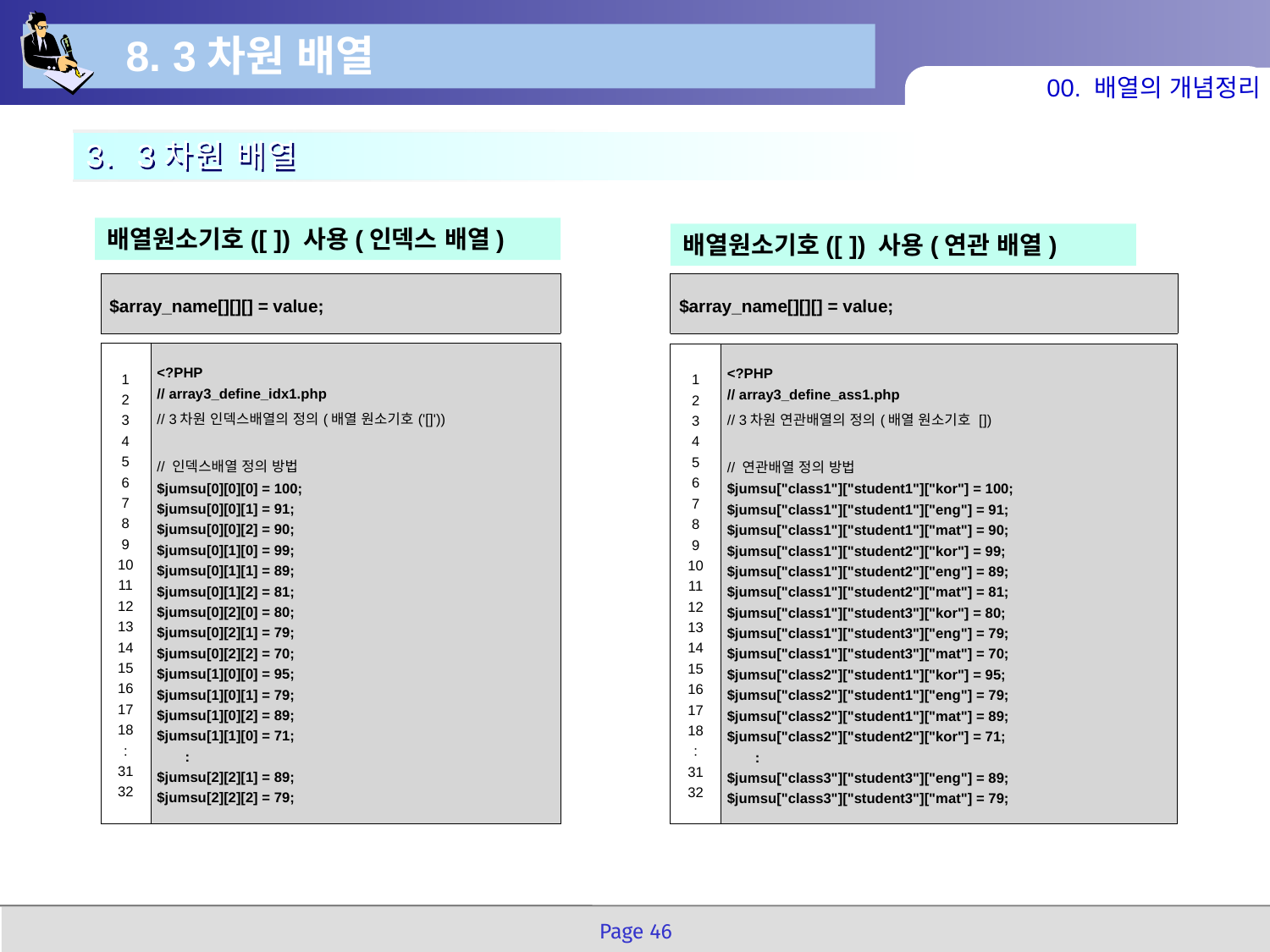

8. 3차원 배열
00. 배열의 개념정리
3.  3차원 배열

배열원소기호([ ]) 사용(인덱스 배열)
배열원소기호([ ]) 사용(연관 배열)
| $array\_name[][][] = value; |
| --- |
| $array\_name[][][] = value; |
| --- |
| 1 2 3 4 5 6 7 8 9 10 11 12 13 14 15 16 17 18 : 31 32 | <?PHP // array3\_define\_idx1.php // 3차원 인덱스배열의 정의(배열 원소기호('[]')) // 인덱스배열 정의 방법 $jumsu[0][0][0] = 100; $jumsu[0][0][1] = 91; $jumsu[0][0][2] = 90; $jumsu[0][1][0] = 99; $jumsu[0][1][1] = 89; $jumsu[0][1][2] = 81; $jumsu[0][2][0] = 80; $jumsu[0][2][1] = 79; $jumsu[0][2][2] = 70; $jumsu[1][0][0] = 95; $jumsu[1][0][1] = 79; $jumsu[1][0][2] = 89; $jumsu[1][1][0] = 71; : $jumsu[2][2][1] = 89; $jumsu[2][2][2] = 79; |
| --- | --- |
| 1 2 3 4 5 6 7 8 9 10 11 12 13 14 15 16 17 18 : 31 32 | <?PHP // array3\_define\_ass1.php // 3차원 연관배열의 정의(배열 원소기호 []) // 연관배열 정의 방법 $jumsu["class1"]["student1"]["kor"] = 100; $jumsu["class1"]["student1"]["eng"] = 91; $jumsu["class1"]["student1"]["mat"] = 90; $jumsu["class1"]["student2"]["kor"] = 99; $jumsu["class1"]["student2"]["eng"] = 89; $jumsu["class1"]["student2"]["mat"] = 81; $jumsu["class1"]["student3"]["kor"] = 80; $jumsu["class1"]["student3"]["eng"] = 79; $jumsu["class1"]["student3"]["mat"] = 70; $jumsu["class2"]["student1"]["kor"] = 95; $jumsu["class2"]["student1"]["eng"] = 79; $jumsu["class2"]["student1"]["mat"] = 89; $jumsu["class2"]["student2"]["kor"] = 71; : $jumsu["class3"]["student3"]["eng"] = 89; $jumsu["class3"]["student3"]["mat"] = 79; |
| --- | --- |
Page 46